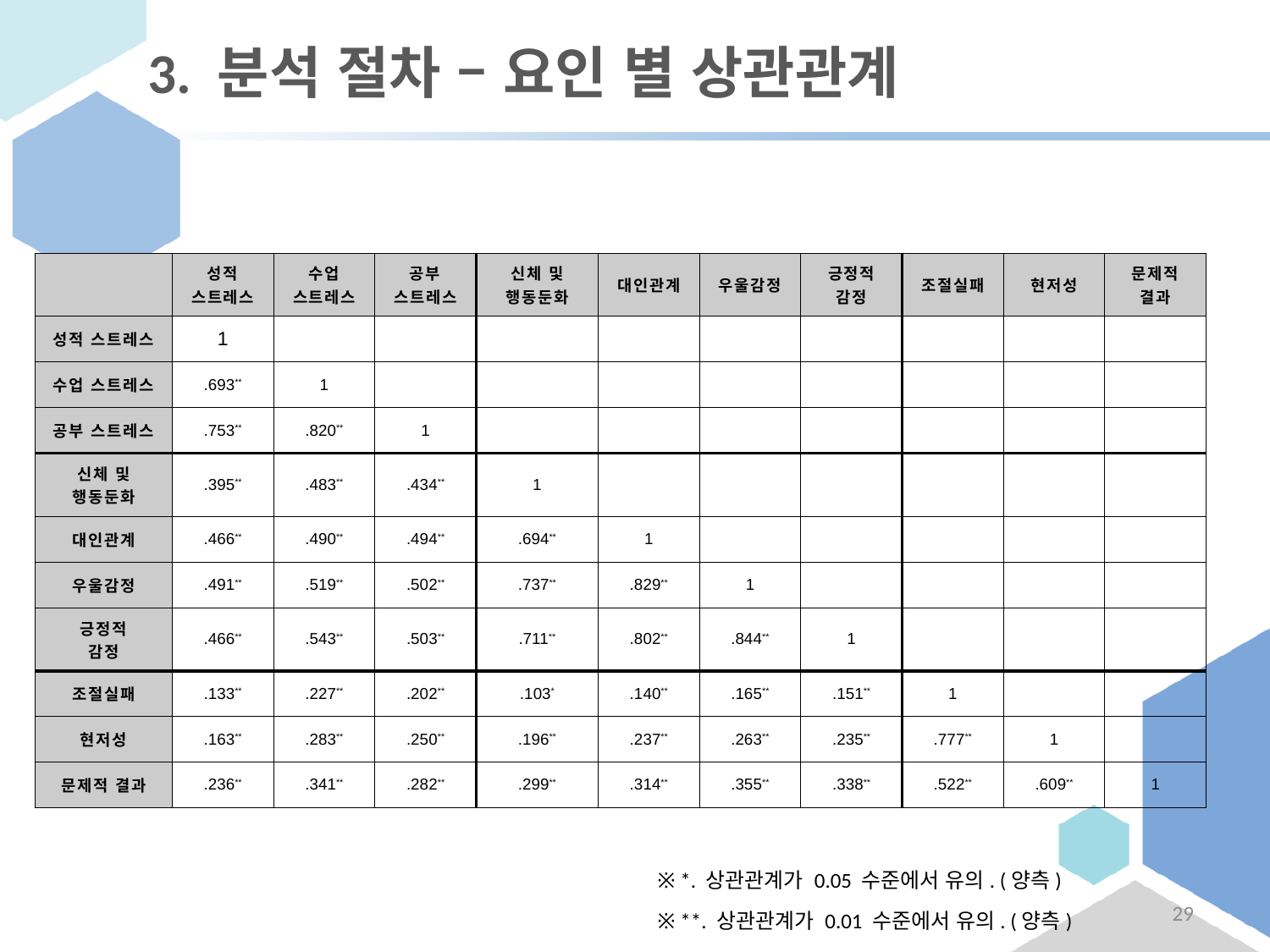

# 3. 분석 절차 – 요인 별 상관관계
|  | 성적 스트레스 | 수업 스트레스 | 공부 스트레스 | 신체 및 행동둔화 | 대인관계 | 우울감정 | 긍정적 감정 | 조절실패 | 현저성 | 문제적 결과 |
| --- | --- | --- | --- | --- | --- | --- | --- | --- | --- | --- |
| 성적 스트레스 | 1 |  |  |  |  |  |  |  |  |  |
| 수업 스트레스 | .693\*\* | 1 |  |  |  |  |  |  |  |  |
| 공부 스트레스 | .753\*\* | .820\*\* | 1 |  |  |  |  |  |  |  |
| 신체 및 행동둔화 | .395\*\* | .483\*\* | .434\*\* | 1 |  |  |  |  |  |  |
| 대인관계 | .466\*\* | .490\*\* | .494\*\* | .694\*\* | 1 |  |  |  |  |  |
| 우울감정 | .491\*\* | .519\*\* | .502\*\* | .737\*\* | .829\*\* | 1 |  |  |  |  |
| 긍정적 감정 | .466\*\* | .543\*\* | .503\*\* | .711\*\* | .802\*\* | .844\*\* | 1 |  |  |  |
| 조절실패 | .133\*\* | .227\*\* | .202\*\* | .103\* | .140\*\* | .165\*\* | .151\*\* | 1 |  |  |
| 현저성 | .163\*\* | .283\*\* | .250\*\* | .196\*\* | .237\*\* | .263\*\* | .235\*\* | .777\*\* | 1 |  |
| 문제적 결과 | .236\*\* | .341\*\* | .282\*\* | .299\*\* | .314\*\* | .355\*\* | .338\*\* | .522\*\* | .609\*\* | 1 |
※ *. 상관관계가 0.05 수준에서 유의. (양측)
※ **. 상관관계가 0.01 수준에서 유의. (양측)

29